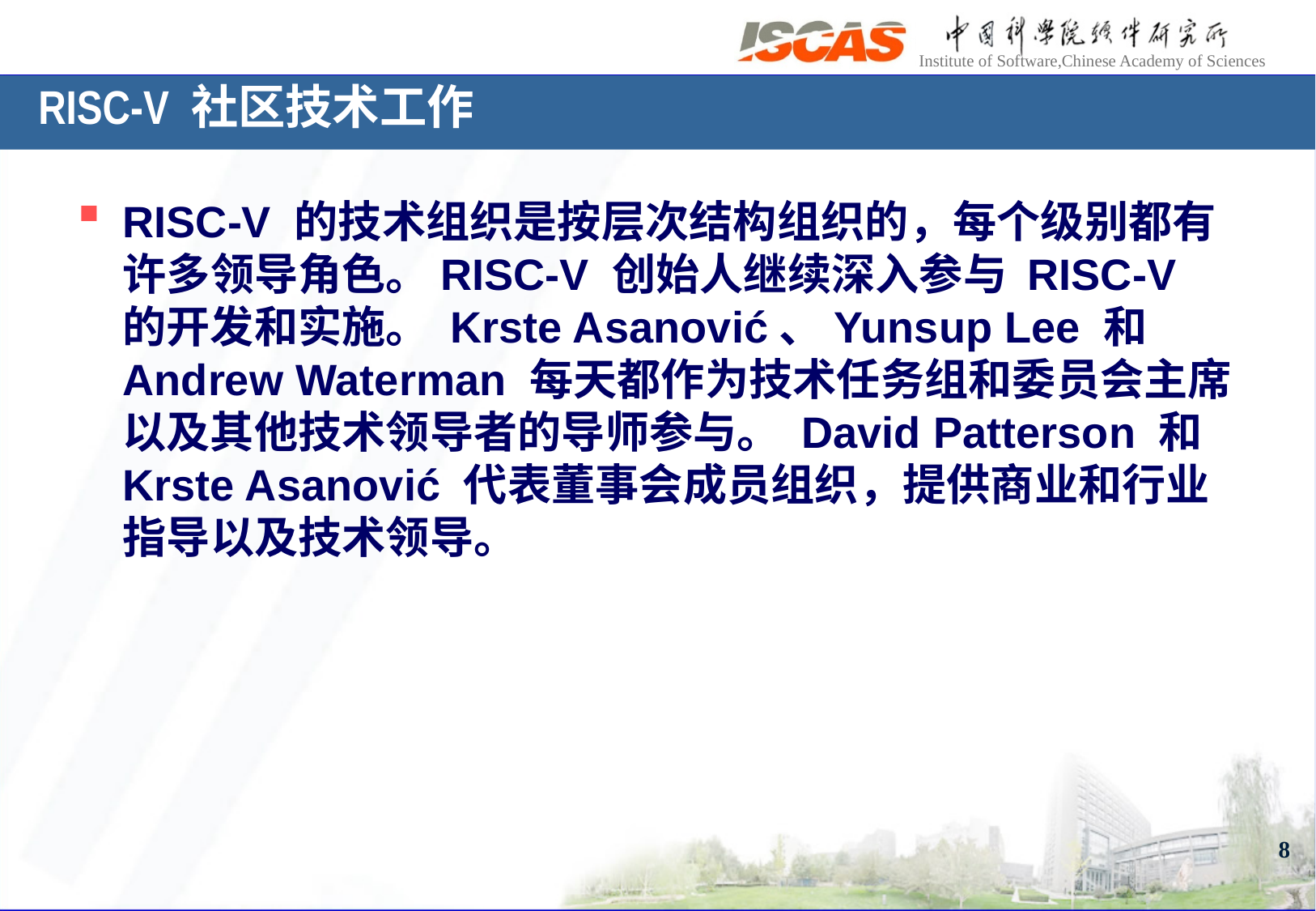

# RISC-V 社区技术工作
RISC-V 的技术组织是按层次结构组织的，每个级别都有许多领导角色。RISC-V 创始人继续深入参与 RISC-V 的开发和实施。 Krste Asanović、Yunsup Lee 和 Andrew Waterman 每天都作为技术任务组和委员会主席以及其他技术领导者的导师参与。 David Patterson 和 Krste Asanović 代表董事会成员组织，提供商业和行业指导以及技术领导。
8